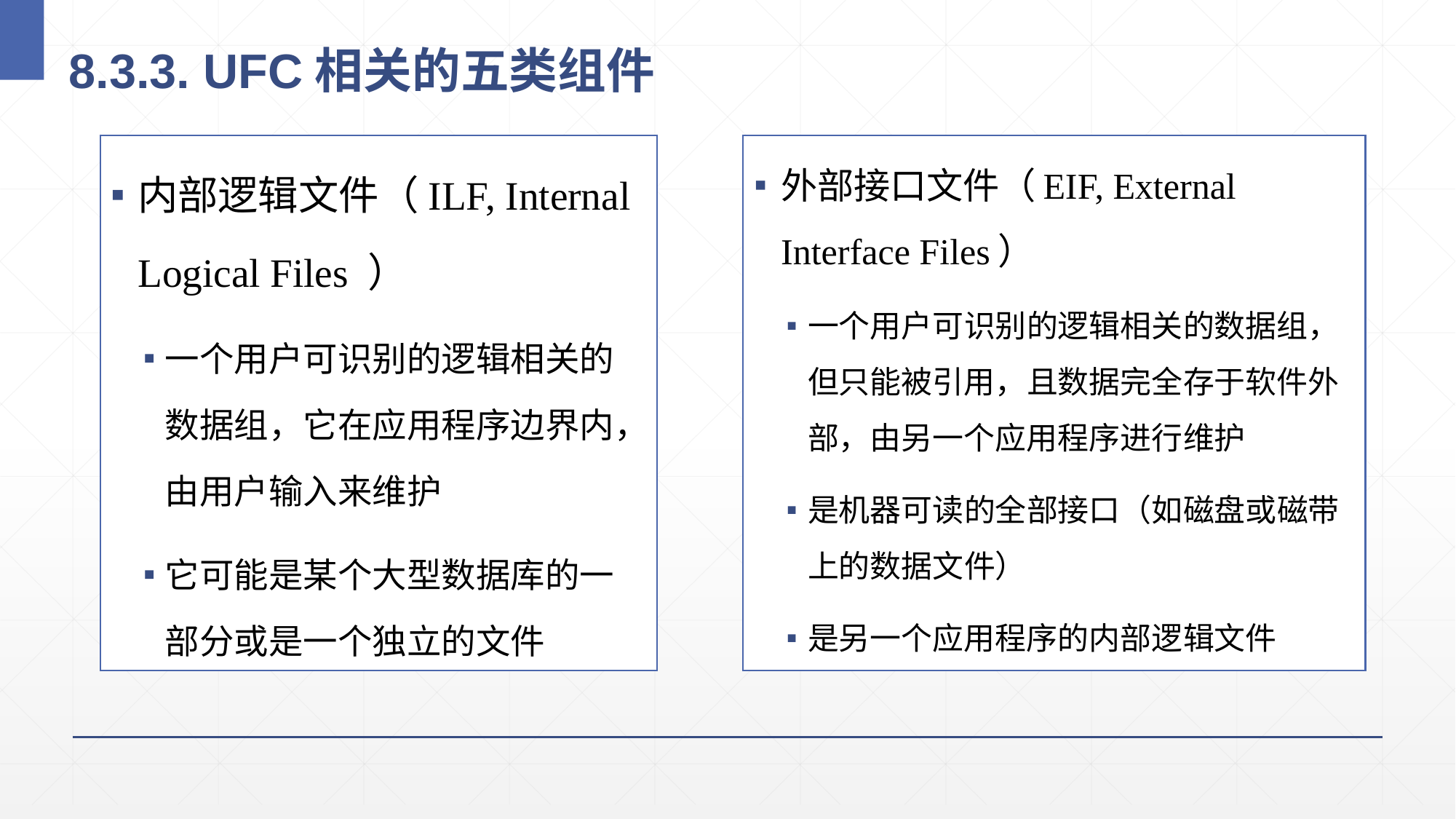

# 8.3.3. UFC相关的五类组件
内部逻辑文件（ILF, Internal Logical Files ）
一个用户可识别的逻辑相关的数据组，它在应用程序边界内，由用户输入来维护
它可能是某个大型数据库的一部分或是一个独立的文件
外部接口文件（EIF, External Interface Files）
一个用户可识别的逻辑相关的数据组，但只能被引用，且数据完全存于软件外部，由另一个应用程序进行维护
是机器可读的全部接口（如磁盘或磁带上的数据文件）
是另一个应用程序的内部逻辑文件